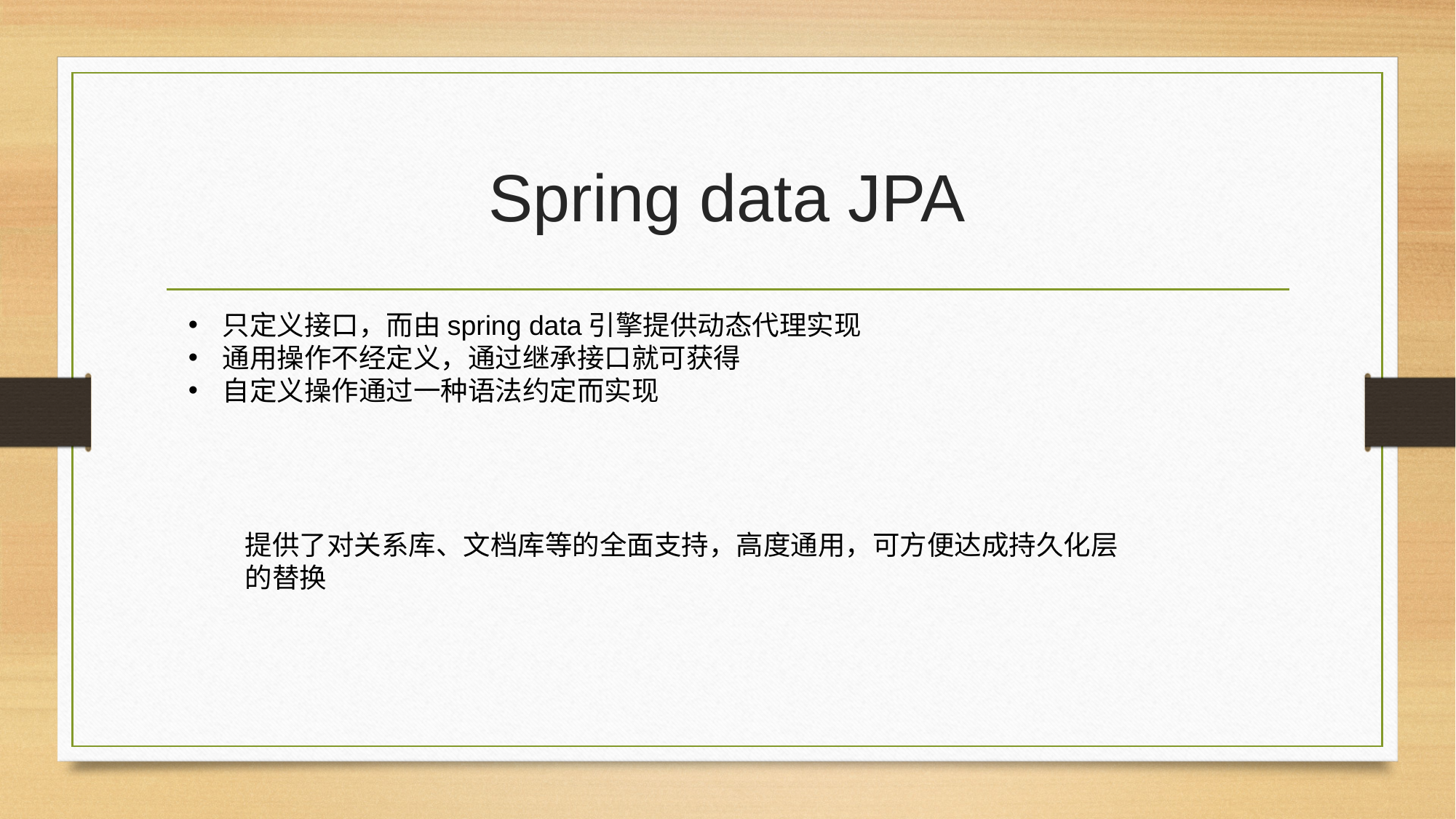

# Spring data JPA
只定义接口，而由spring data引擎提供动态代理实现
通用操作不经定义，通过继承接口就可获得
自定义操作通过一种语法约定而实现

	提供了对关系库、文档库等的全面支持，高度通用，可方便达成持久化层的替换